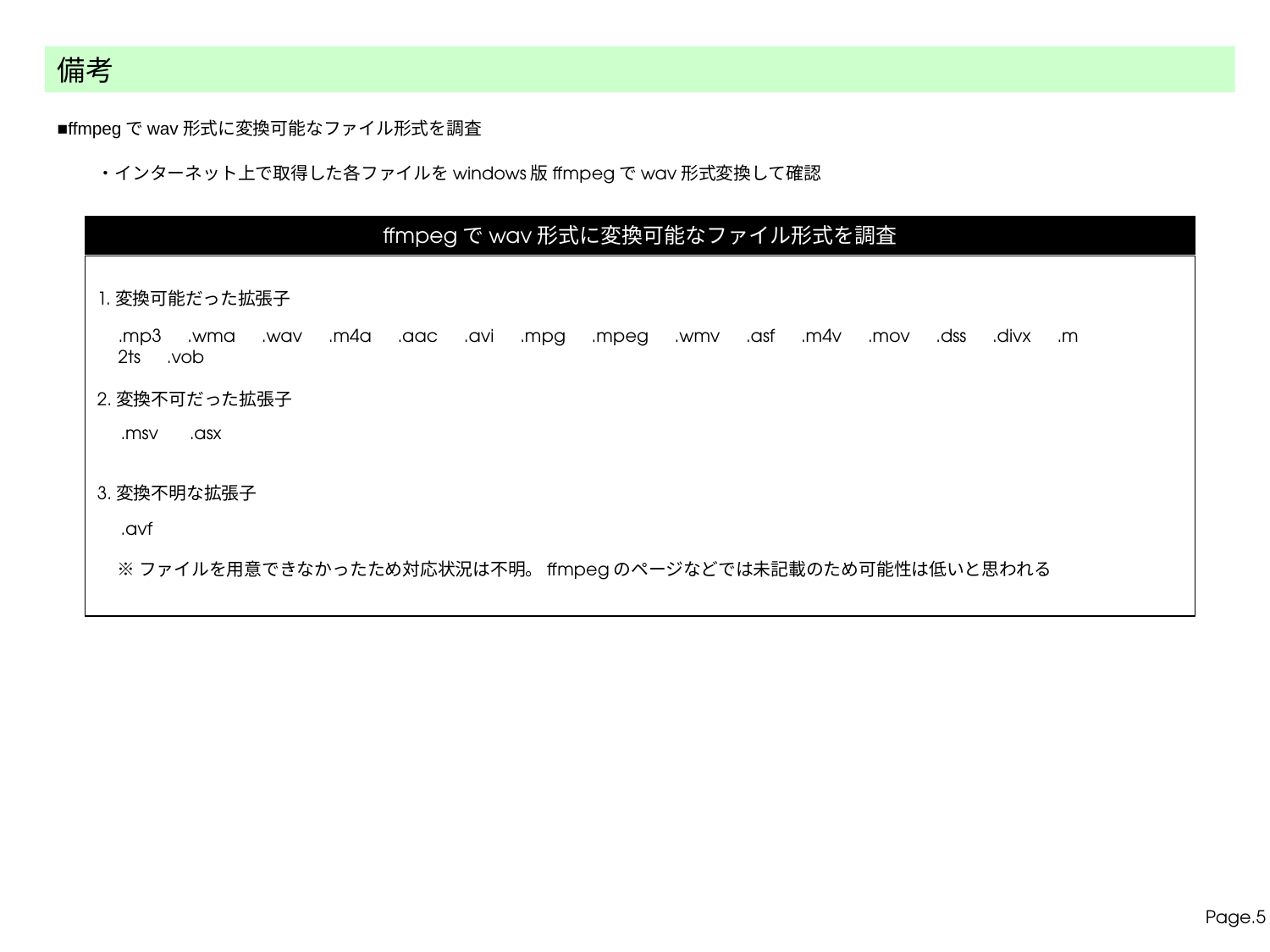

備考
■ffmpegでwav形式に変換可能なファイル形式を調査
・インターネット上で取得した各ファイルをwindows版ffmpegでwav形式変換して確認
ffmpegでwav形式に変換可能なファイル形式を調査

1.変換可能だった拡張子
.mp3　.wma　.wav　.m4a　.aac　.avi　.mpg　.mpeg　.wmv　.asf　.m4v　.mov　.dss　.divx　.m2ts　.vob
2.変換不可だった拡張子
.msv 　.asx
3.変換不明な拡張子
.avf
※ファイルを用意できなかったため対応状況は不明。ffmpegのページなどでは未記載のため可能性は低いと思われる